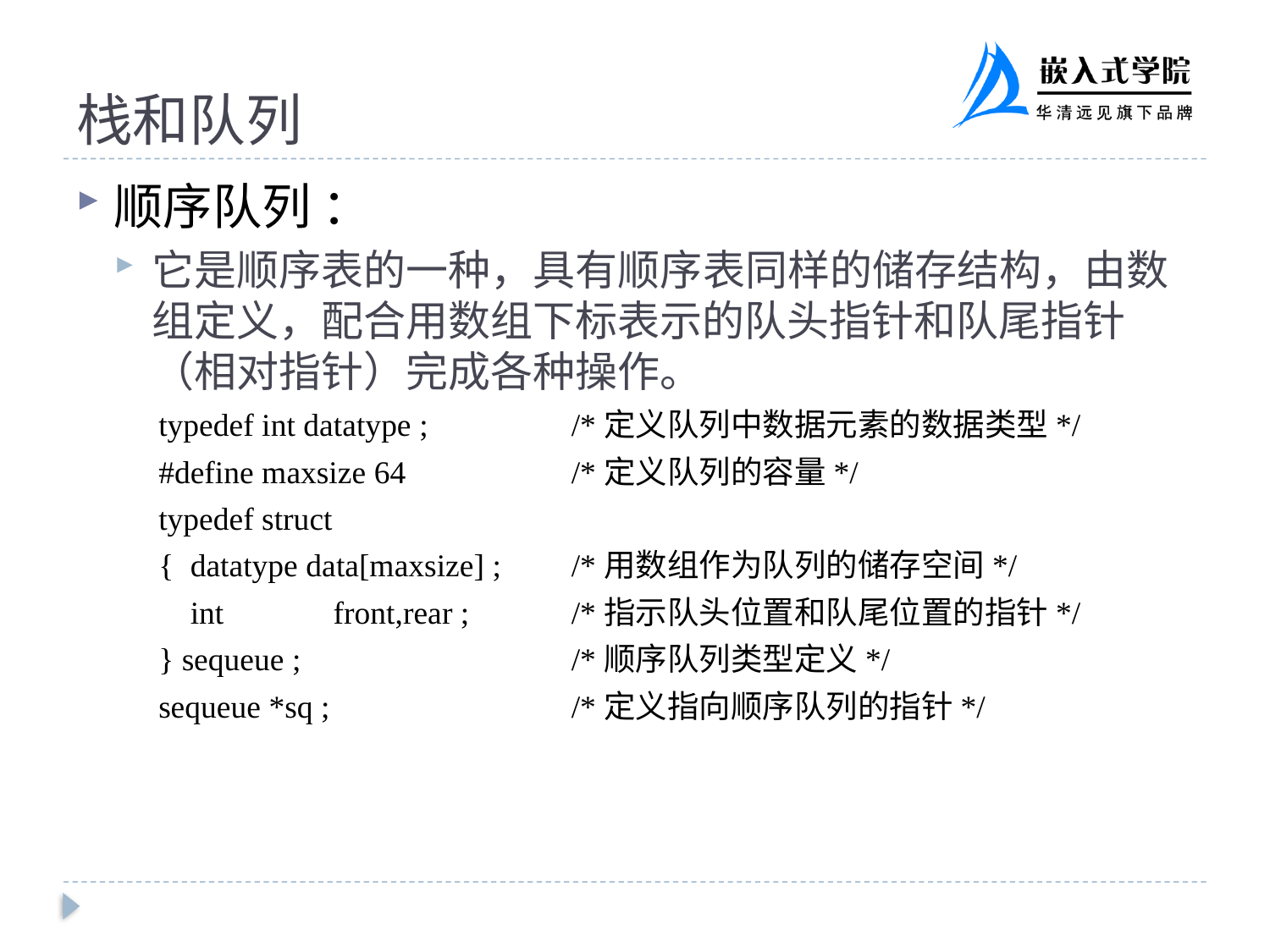

# 栈和队列
顺序队列 ：
它是顺序表的一种，具有顺序表同样的储存结构，由数组定义，配合用数组下标表示的队头指针和队尾指针（相对指针）完成各种操作。
typedef int datatype ;		/*定义队列中数据元素的数据类型*/
#define maxsize 64		/*定义队列的容量*/
typedef struct
{	datatype data[maxsize] ; 	/*用数组作为队列的储存空间*/
	int	  front,rear ; 	/*指示队头位置和队尾位置的指针*/
} sequeue ; 			/*顺序队列类型定义*/
sequeue *sq ; 		/*定义指向顺序队列的指针*/
103